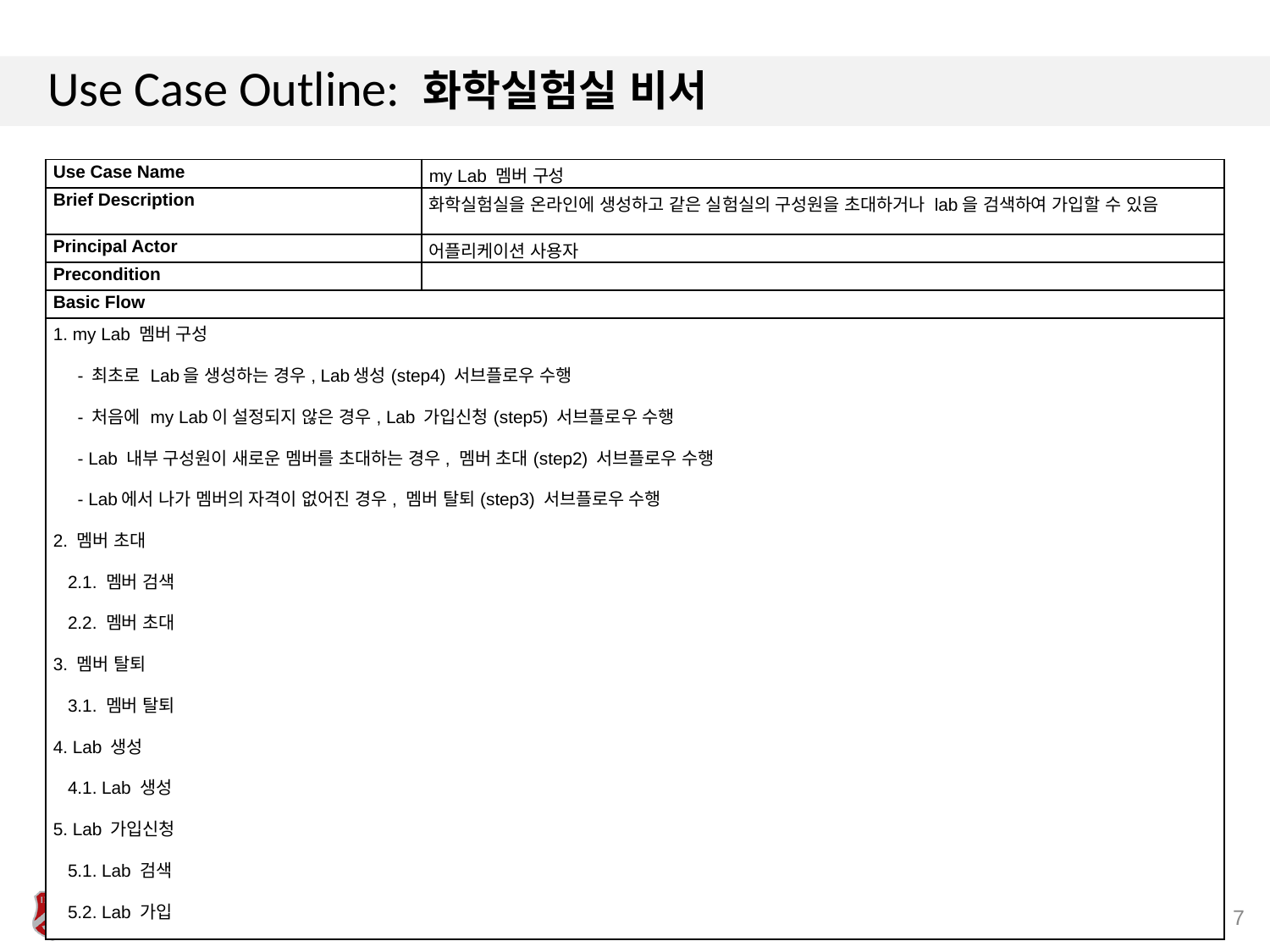

# Use Case Outline: 화학실험실 비서
| Use Case Name | my Lab 멤버 구성 |
| --- | --- |
| Brief Description | 화학실험실을 온라인에 생성하고 같은 실험실의 구성원을 초대하거나 lab을 검색하여 가입할 수 있음 |
| Principal Actor | 어플리케이션 사용자 |
| Precondition |  |
| Basic Flow |  |
| 1. my Lab 멤버 구성 - 최초로 Lab을 생성하는 경우, Lab생성(step4) 서브플로우 수행 - 처음에 my Lab이 설정되지 않은 경우, Lab 가입신청(step5) 서브플로우 수행 - Lab 내부 구성원이 새로운 멤버를 초대하는 경우, 멤버 초대(step2) 서브플로우 수행 - Lab에서 나가 멤버의 자격이 없어진 경우, 멤버 탈퇴(step3) 서브플로우 수행 2. 멤버 초대 2.1. 멤버 검색 2.2. 멤버 초대 3. 멤버 탈퇴 3.1. 멤버 탈퇴 4. Lab 생성 4.1. Lab 생성 5. Lab 가입신청 5.1. Lab 검색 5.2. Lab 가입 |  |
7